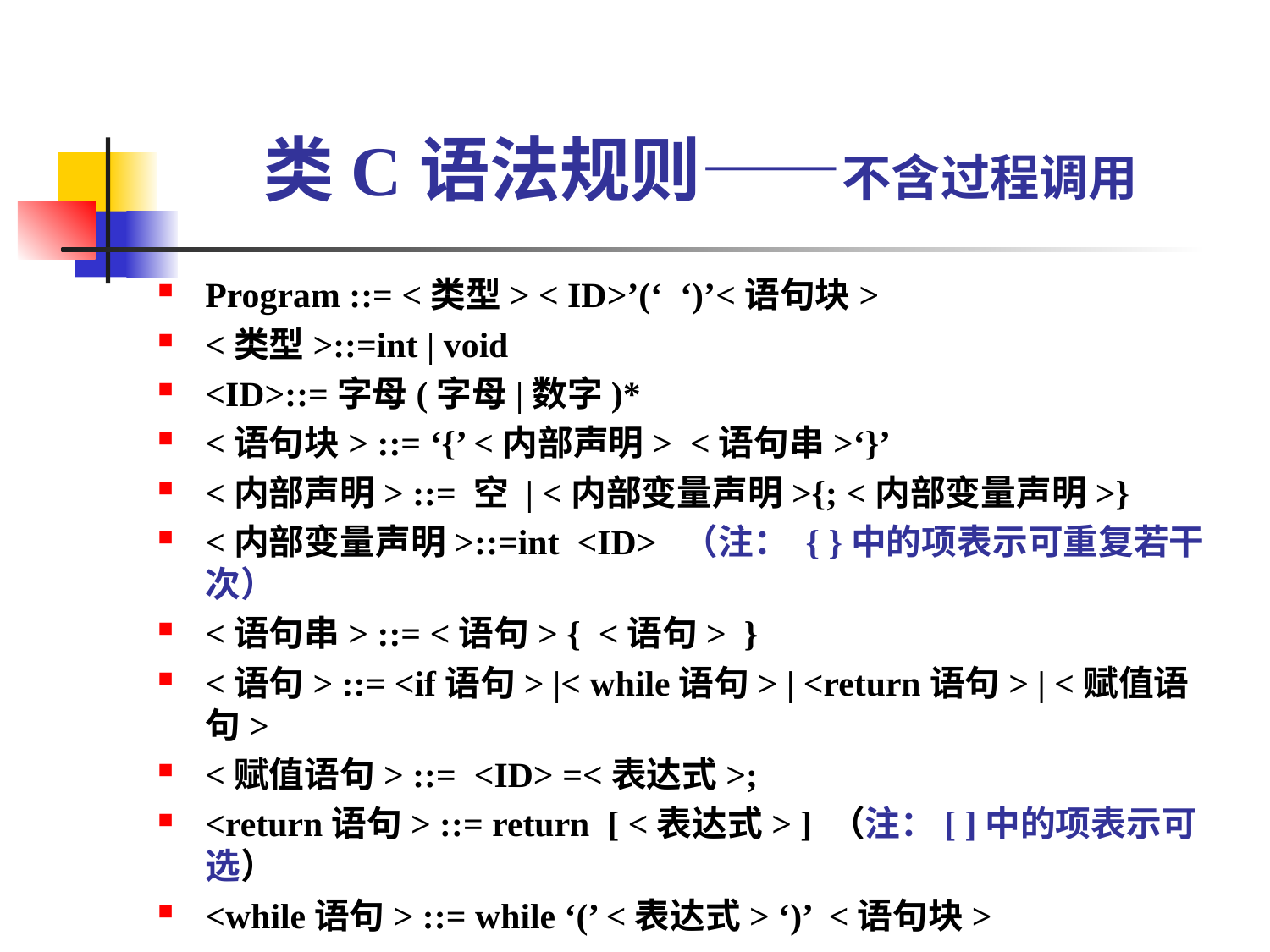

# 类C语法规则——不含过程调用
Program ::= <类型> < ID>’(‘  ‘)’<语句块>
<类型>::=int | void
<ID>::=字母(字母|数字)*
<语句块> ::= ‘{’ <内部声明>  <语句串>‘}’
<内部声明> ::= 空 | <内部变量声明>{; <内部变量声明>}
<内部变量声明>::=int  <ID>  （注： { }中的项表示可重复若干次）
<语句串> ::= <语句> {  <语句>  }
<语句> ::= <if语句> |< while语句> | <return语句> | <赋值语句>
<赋值语句> ::=  <ID> =<表达式>;
<return语句> ::= return  [ <表达式> ] （注：[ ]中的项表示可选）
<while语句> ::= while ‘(’ <表达式> ‘)’  <语句块>